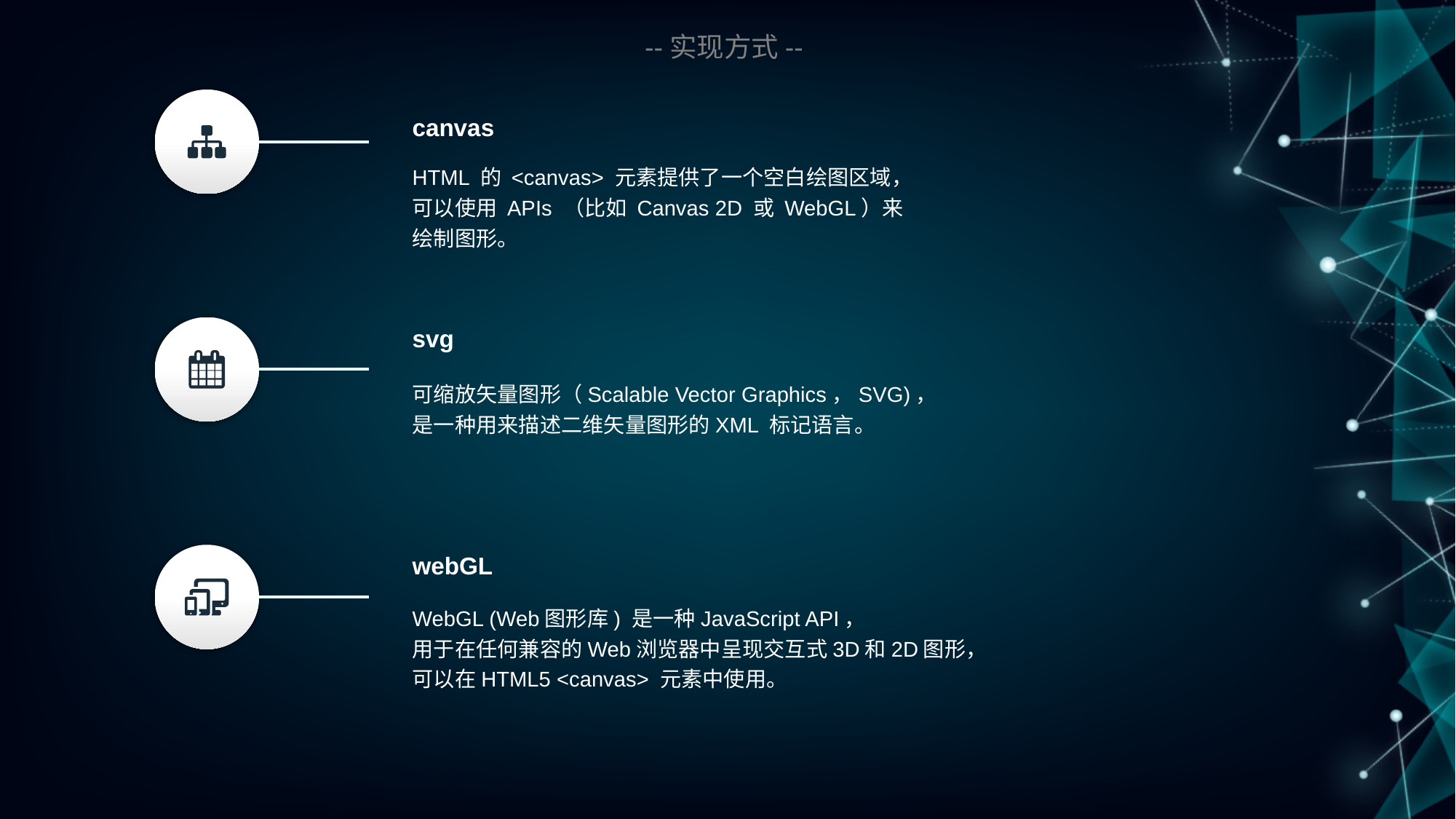

--实现方式--

canvas
HTML 的 <canvas> 元素提供了一个空白绘图区域，可以使用 APIs （比如 Canvas 2D 或 WebGL）来绘制图形。

svg
可缩放矢量图形（Scalable Vector Graphics，SVG)，
是一种用来描述二维矢量图形的XML 标记语言。

webGL
WebGL (Web图形库) 是一种JavaScript API，
用于在任何兼容的Web浏览器中呈现交互式3D和2D图形，
可以在HTML5 <canvas> 元素中使用。